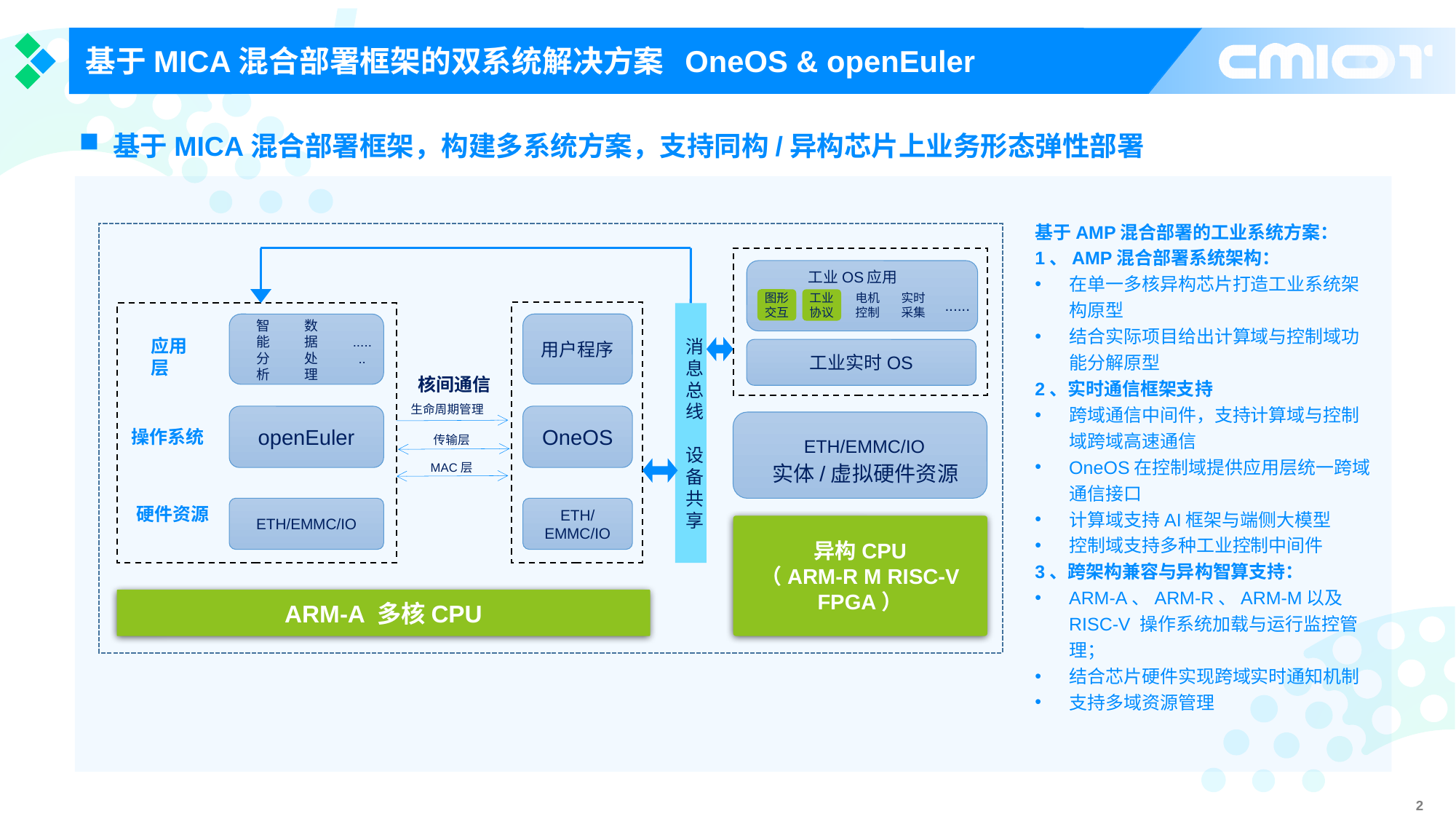

基于MICA混合部署框架的双系统解决方案  OneOS & openEuler

基于MICA混合部署框架，构建多系统方案，支持同构/异构芯片上业务形态弹性部署

基于AMP混合部署的工业系统方案：
1、AMP混合部署系统架构：
在单一多核异构芯片打造工业系统架构原型
结合实际项目给出计算域与控制域功能分解原型
2、实时通信框架支持
跨域通信中间件，支持计算域与控制域跨域高速通信
OneOS在控制域提供应用层统一跨域通信接口
计算域支持AI框架与端侧大模型
控制域支持多种工业控制中间件
3、跨架构兼容与异构智算支持：
ARM-A、ARM-R、ARM-M以及RISC-V 操作系统加载与运行监控管理；
结合芯片硬件实现跨域实时通知机制
支持多域资源管理

工业OS应用

实时采集
电机控制
......
图形交互
工业协议

用户程序
OneOS
ETH/EMMC/IO

消息总线

设备共享

应用层
智能分析
数据处理
.......

工业实时OS
核间通信
生命周期管理
openEuler

操作系统
ETH/EMMC/IO
传输层
实体/虚拟硬件资源
MAC层

硬件资源
ETH/EMMC/IO
异构CPU
（ARM-R M RISC-V FPGA）
ARM-A 多核CPU